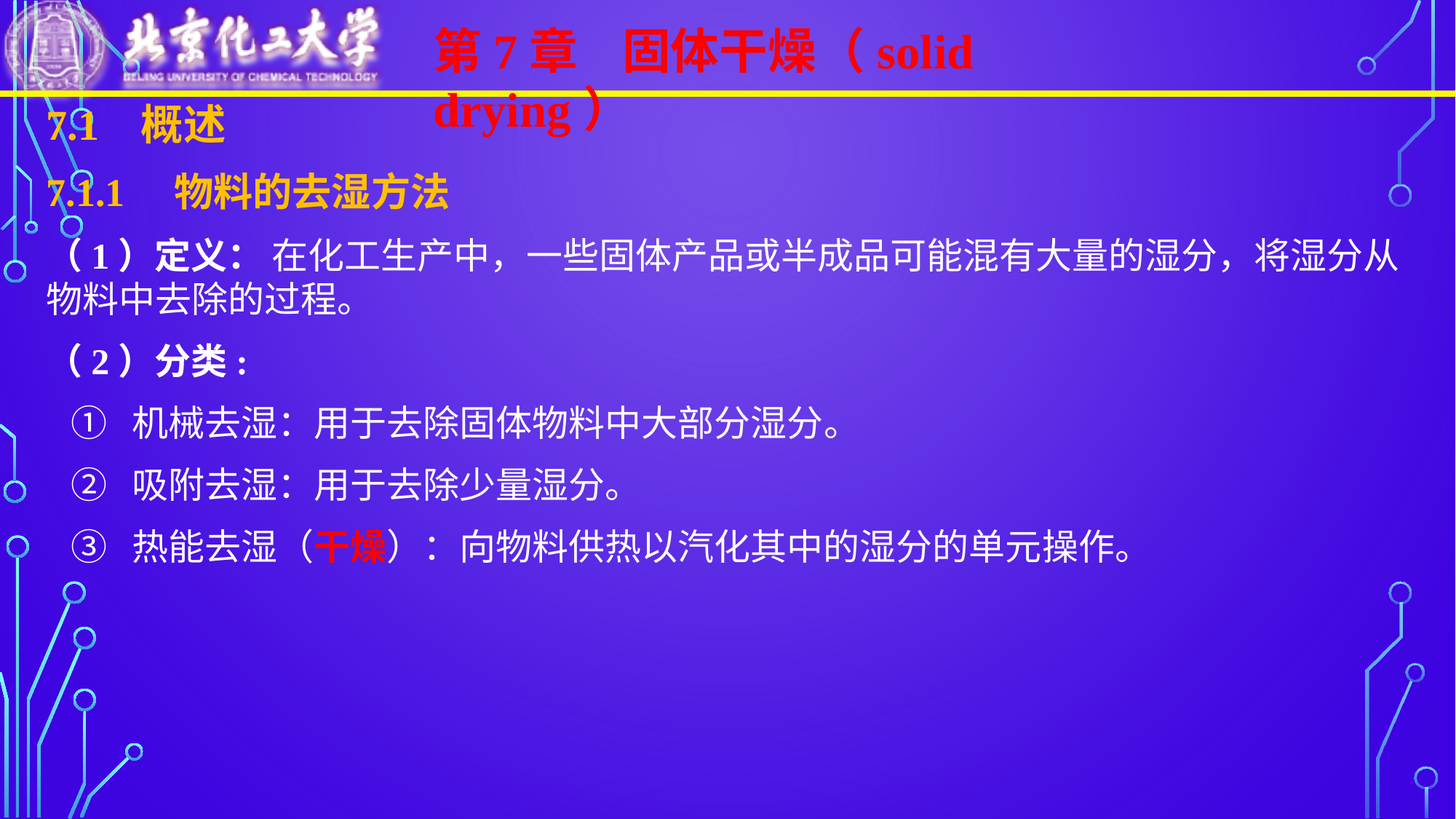

第7章    固体干燥（solid drying）
7.1   概述
7.1.1    物料的去湿方法
（1）定义： 在化工生产中，一些固体产品或半成品可能混有大量的湿分，将湿分从物料中去除的过程。
（2）分类:
   ①  机械去湿：用于去除固体物料中大部分湿分。
   ②  吸附去湿：用于去除少量湿分。
   ③  热能去湿（干燥）：向物料供热以汽化其中的湿分的单元操作。